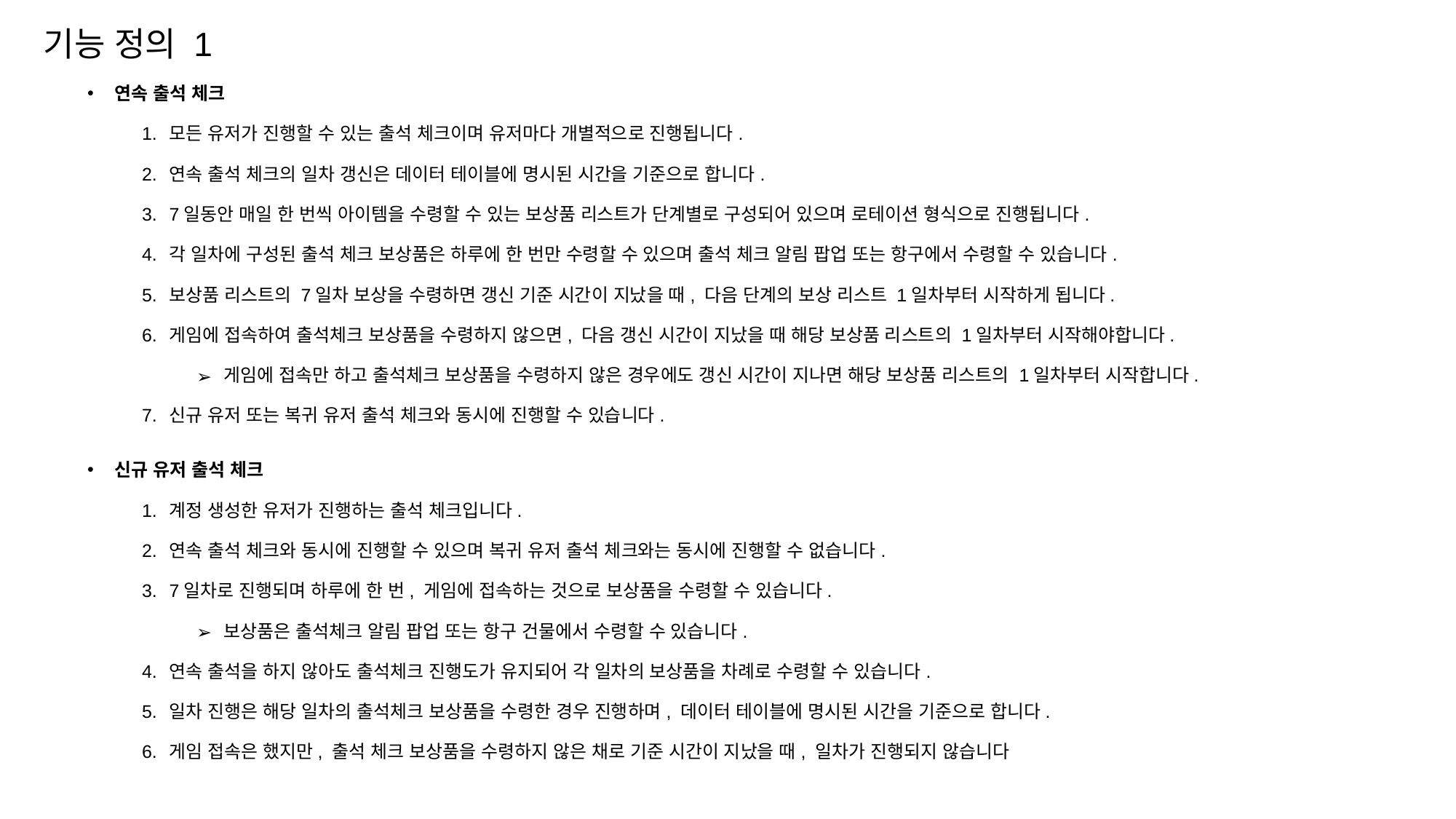

기능 정의 1
연속 출석 체크
모든 유저가 진행할 수 있는 출석 체크이며 유저마다 개별적으로 진행됩니다.
연속 출석 체크의 일차 갱신은 데이터 테이블에 명시된 시간을 기준으로 합니다.
7일동안 매일 한 번씩 아이템을 수령할 수 있는 보상품 리스트가 단계별로 구성되어 있으며 로테이션 형식으로 진행됩니다.
각 일차에 구성된 출석 체크 보상품은 하루에 한 번만 수령할 수 있으며 출석 체크 알림 팝업 또는 항구에서 수령할 수 있습니다.
보상품 리스트의 7일차 보상을 수령하면 갱신 기준 시간이 지났을 때, 다음 단계의 보상 리스트 1일차부터 시작하게 됩니다.
게임에 접속하여 출석체크 보상품을 수령하지 않으면, 다음 갱신 시간이 지났을 때 해당 보상품 리스트의 1일차부터 시작해야합니다.
게임에 접속만 하고 출석체크 보상품을 수령하지 않은 경우에도 갱신 시간이 지나면 해당 보상품 리스트의 1일차부터 시작합니다.
신규 유저 또는 복귀 유저 출석 체크와 동시에 진행할 수 있습니다.
신규 유저 출석 체크
계정 생성한 유저가 진행하는 출석 체크입니다.
연속 출석 체크와 동시에 진행할 수 있으며 복귀 유저 출석 체크와는 동시에 진행할 수 없습니다.
7일차로 진행되며 하루에 한 번, 게임에 접속하는 것으로 보상품을 수령할 수 있습니다.
보상품은 출석체크 알림 팝업 또는 항구 건물에서 수령할 수 있습니다.
연속 출석을 하지 않아도 출석체크 진행도가 유지되어 각 일차의 보상품을 차례로 수령할 수 있습니다.
일차 진행은 해당 일차의 출석체크 보상품을 수령한 경우 진행하며, 데이터 테이블에 명시된 시간을 기준으로 합니다.
게임 접속은 했지만, 출석 체크 보상품을 수령하지 않은 채로 기준 시간이 지났을 때, 일차가 진행되지 않습니다